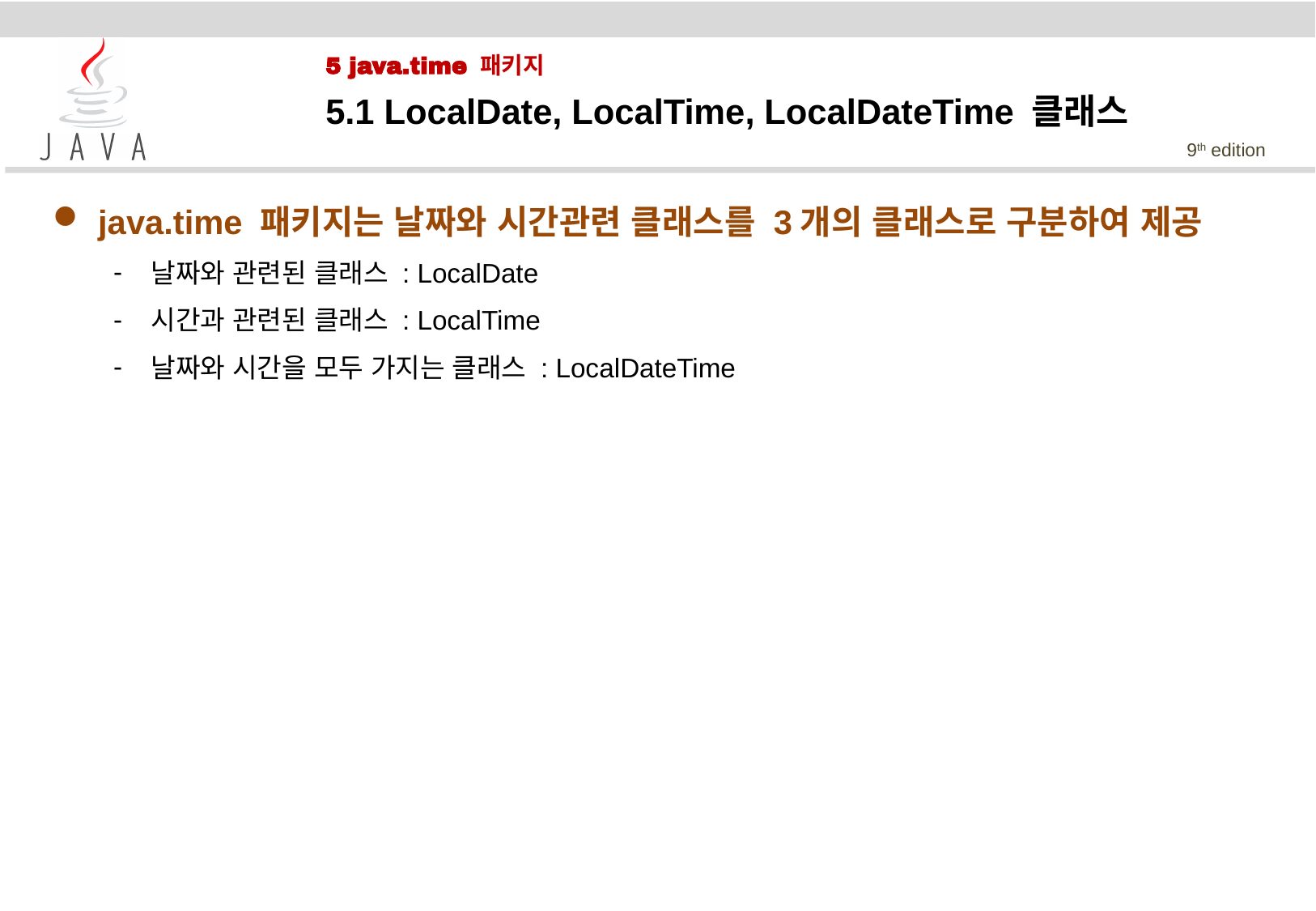

# 5 java.time 패키지
5.1 LocalDate, LocalTime, LocalDateTime 클래스
java.time 패키지는 날짜와 시간관련 클래스를 3개의 클래스로 구분하여 제공
날짜와 관련된 클래스 : LocalDate
시간과 관련된 클래스 : LocalTime
날짜와 시간을 모두 가지는 클래스 : LocalDateTime